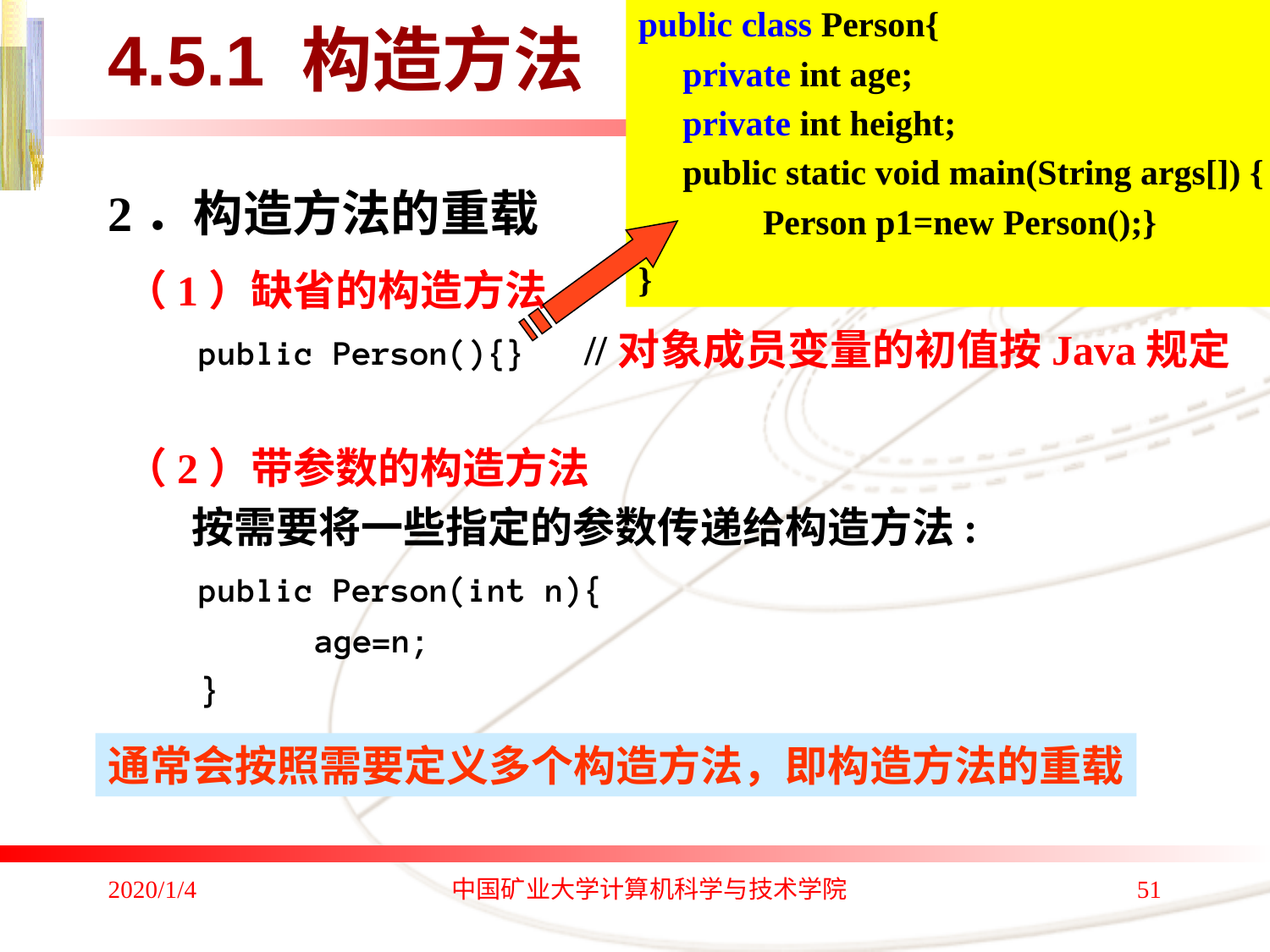

# 4.5.1 构造方法
public class Person{
     private int age;
     private int height;
     public static void main(String args[]) {
              Person p1=new Person();}
}
2．构造方法的重载

（1）缺省的构造方法
       public Person(){}   //对象成员变量的初值按Java规定

（2）带参数的构造方法
      按需要将一些指定的参数传递给构造方法:
       public Person(int n){
		age=n;
    }

通常会按照需要定义多个构造方法，即构造方法的重载
2020/1/4
中国矿业大学计算机科学与技术学院
51